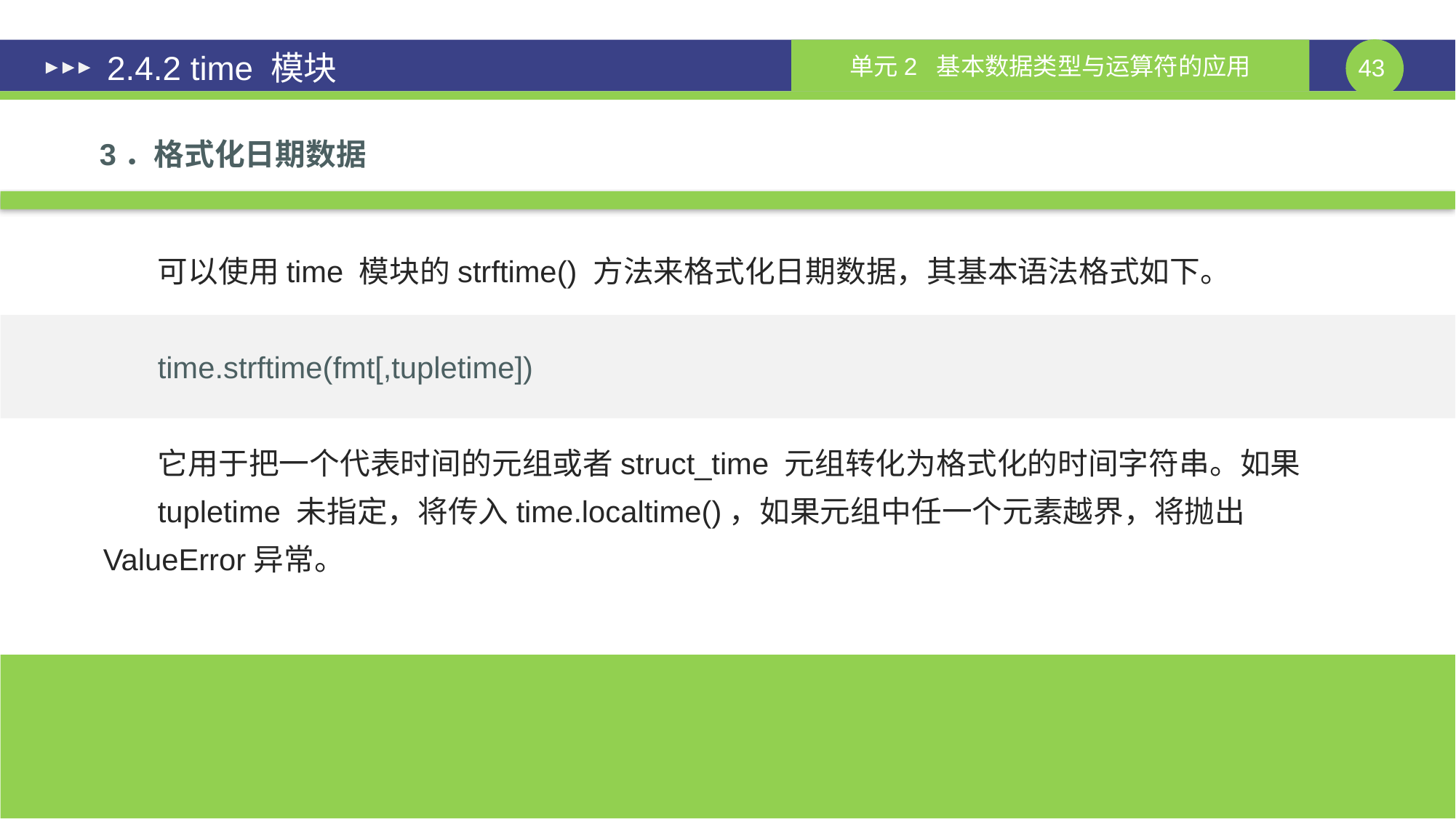

# 2.4.2 time 模块
3．格式化日期数据

可以使用time 模块的strftime() 方法来格式化日期数据，其基本语法格式如下。

time.strftime(fmt[,tupletime])

它用于把一个代表时间的元组或者struct_time 元组转化为格式化的时间字符串。如果
tupletime 未指定，将传入time.localtime()，如果元组中任一个元素越界，将抛出ValueError异常。